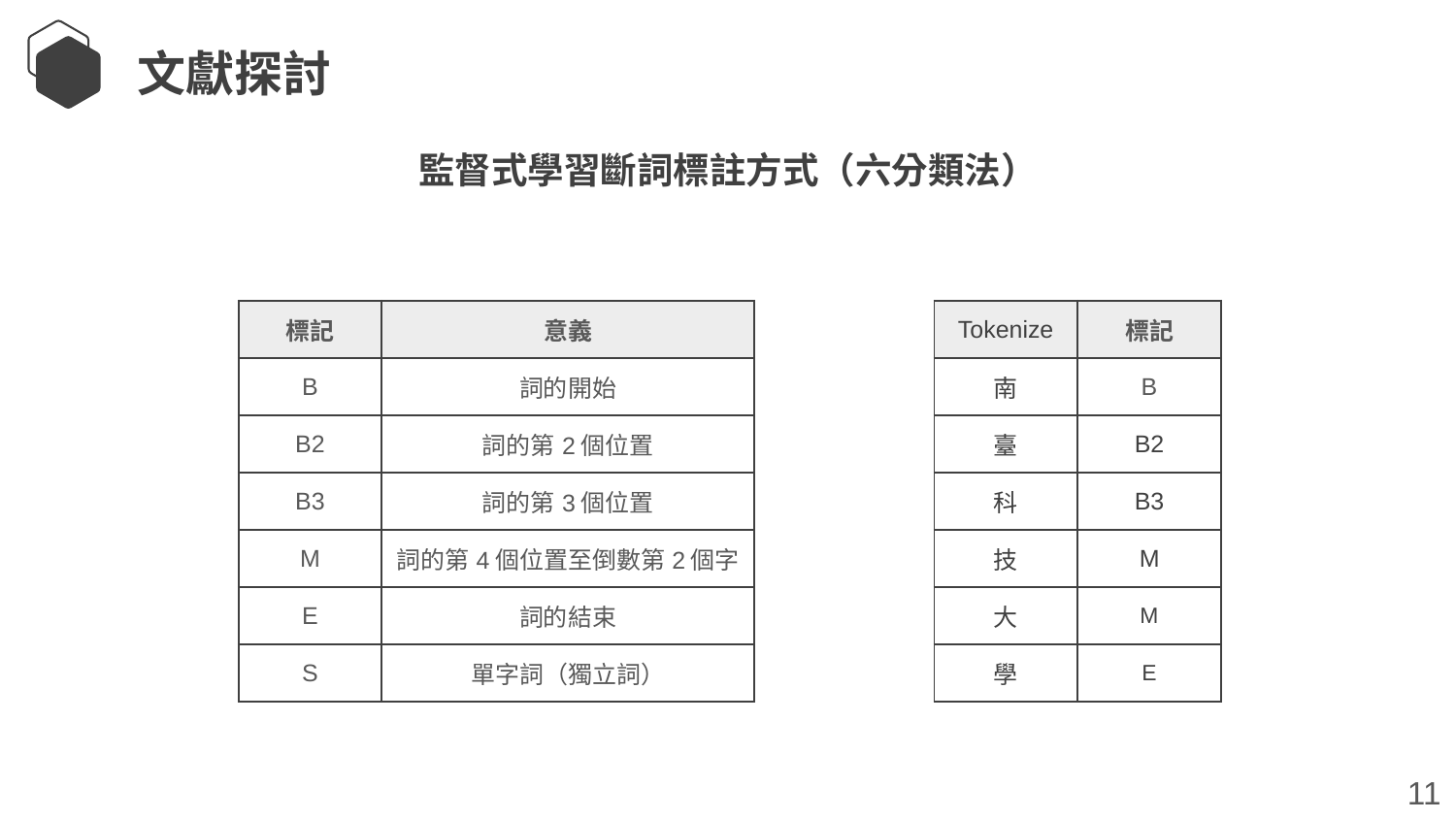

文獻探討
監督式學習斷詞標註方式（六分類法）
| 標記 | 意義 |
| --- | --- |
| B | 詞的開始 |
| B2 | 詞的第2個位置 |
| B3 | 詞的第3個位置 |
| M | 詞的第4個位置至倒數第2個字 |
| E | 詞的結束 |
| S | 單字詞（獨立詞） |
| Tokenize | 標記 |
| --- | --- |
| 南 | B |
| 臺 | B2 |
| 科 | B3 |
| 技 | M |
| 大 | M |
| 學 | E |
11